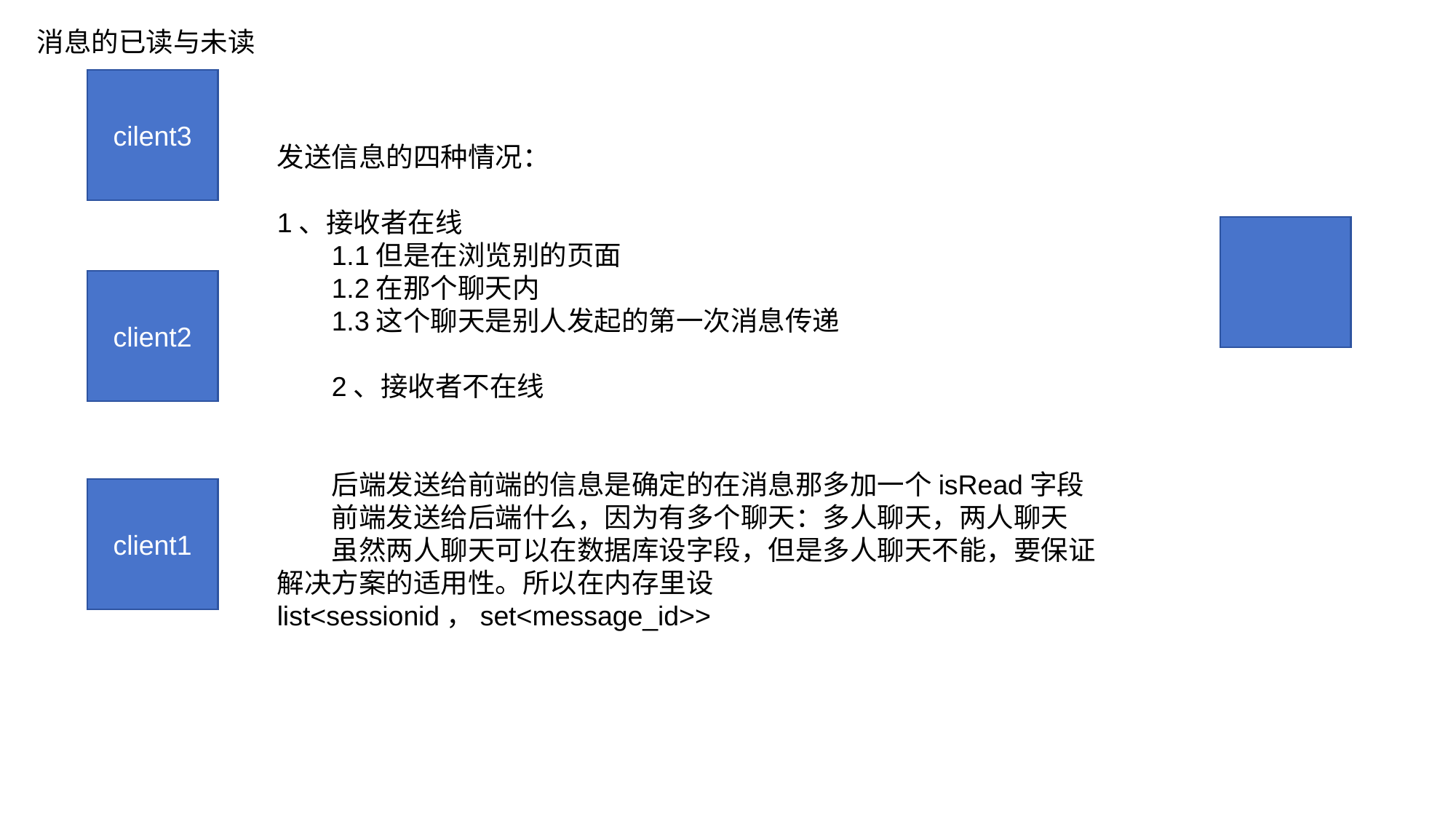

消息的已读与未读
cilent3
发送信息的四种情况：

1、接收者在线
1.1但是在浏览别的页面
1.2在那个聊天内
1.3这个聊天是别人发起的第一次消息传递

2、接收者不在线

后端发送给前端的信息是确定的在消息那多加一个isRead字段
前端发送给后端什么，因为有多个聊天：多人聊天，两人聊天
虽然两人聊天可以在数据库设字段，但是多人聊天不能，要保证解决方案的适用性。所以在内存里设 list<sessionid，set<message_id>>

client2
client1